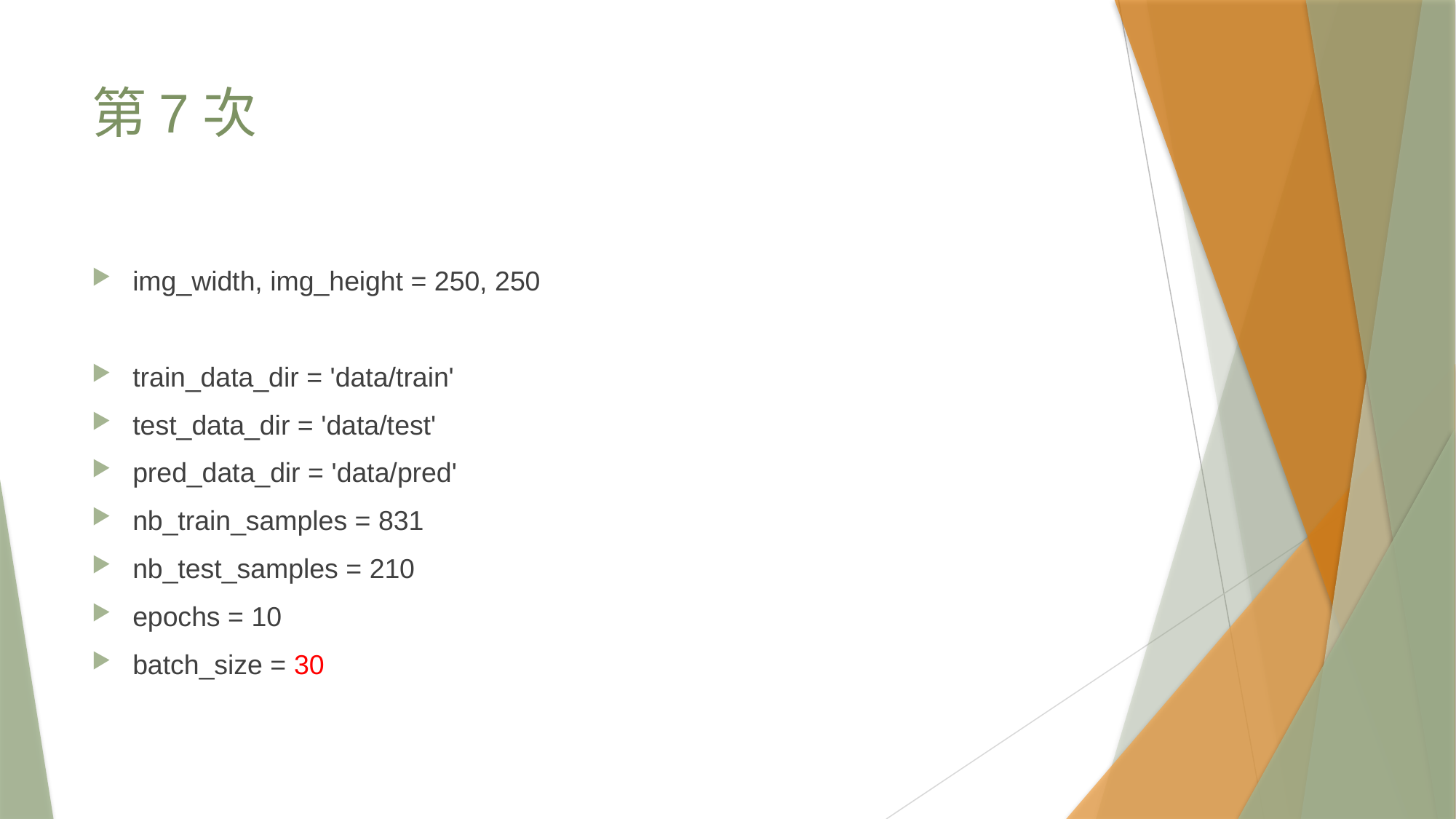

# 第7次
img_width, img_height = 250, 250

train_data_dir = 'data/train'
test_data_dir = 'data/test'
pred_data_dir = 'data/pred'
nb_train_samples = 831
nb_test_samples = 210
epochs = 10
batch_size = 30